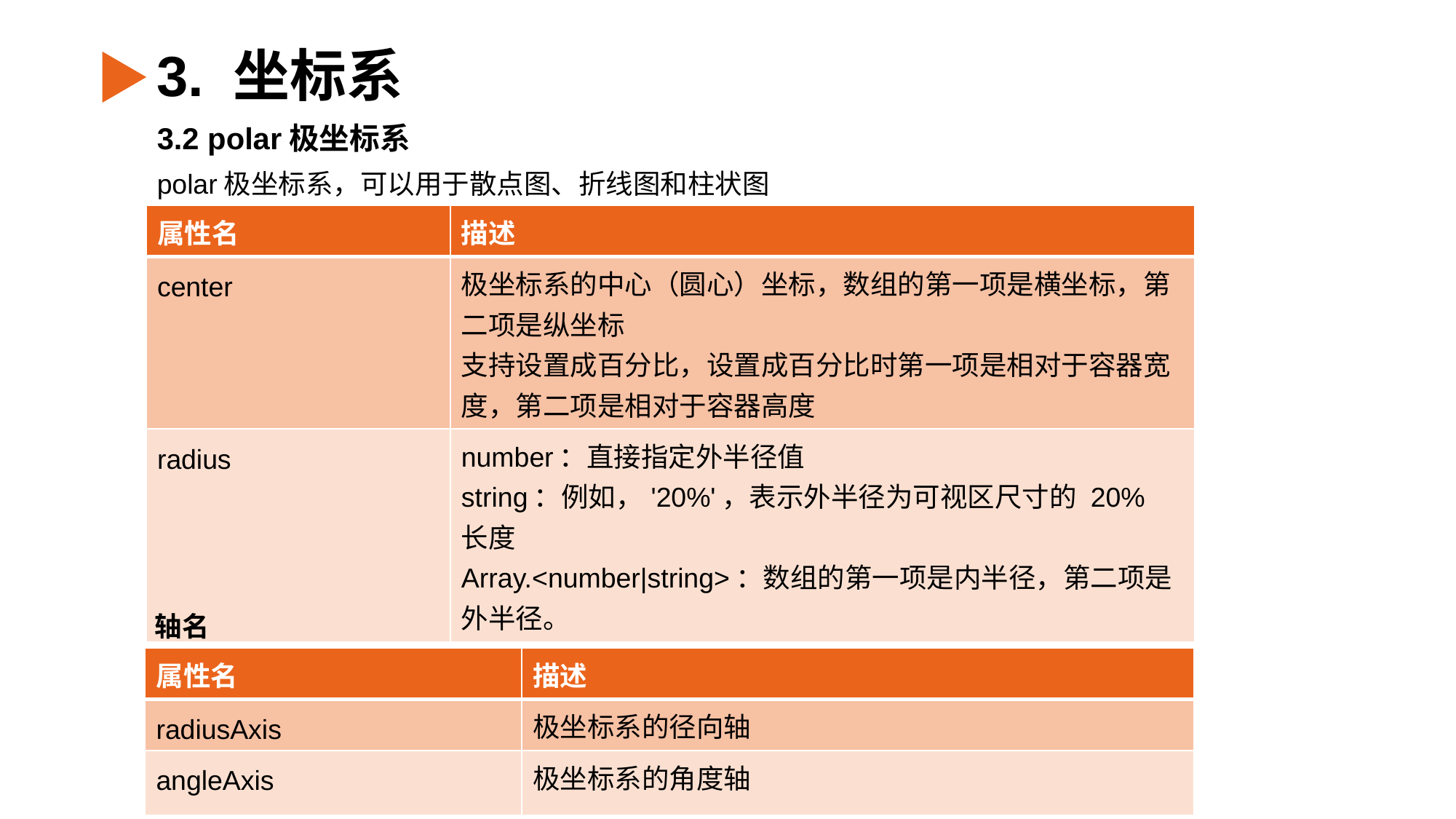

3. 坐标系

3.2 polar极坐标系
polar极坐标系，可以用于散点图、折线图和柱状图
| 属性名 | 描述 |
| --- | --- |
| center | 极坐标系的中心（圆心）坐标，数组的第一项是横坐标，第二项是纵坐标 支持设置成百分比，设置成百分比时第一项是相对于容器宽度，第二项是相对于容器高度 |
| radius | number：直接指定外半径值 string：例如，'20%'，表示外半径为可视区尺寸的 20% 长度 Array.<number|string>：数组的第一项是内半径，第二项是外半径。 |
轴名
| 属性名 | 描述 |
| --- | --- |
| radiusAxis | 极坐标系的径向轴 |
| angleAxis | 极坐标系的角度轴 |